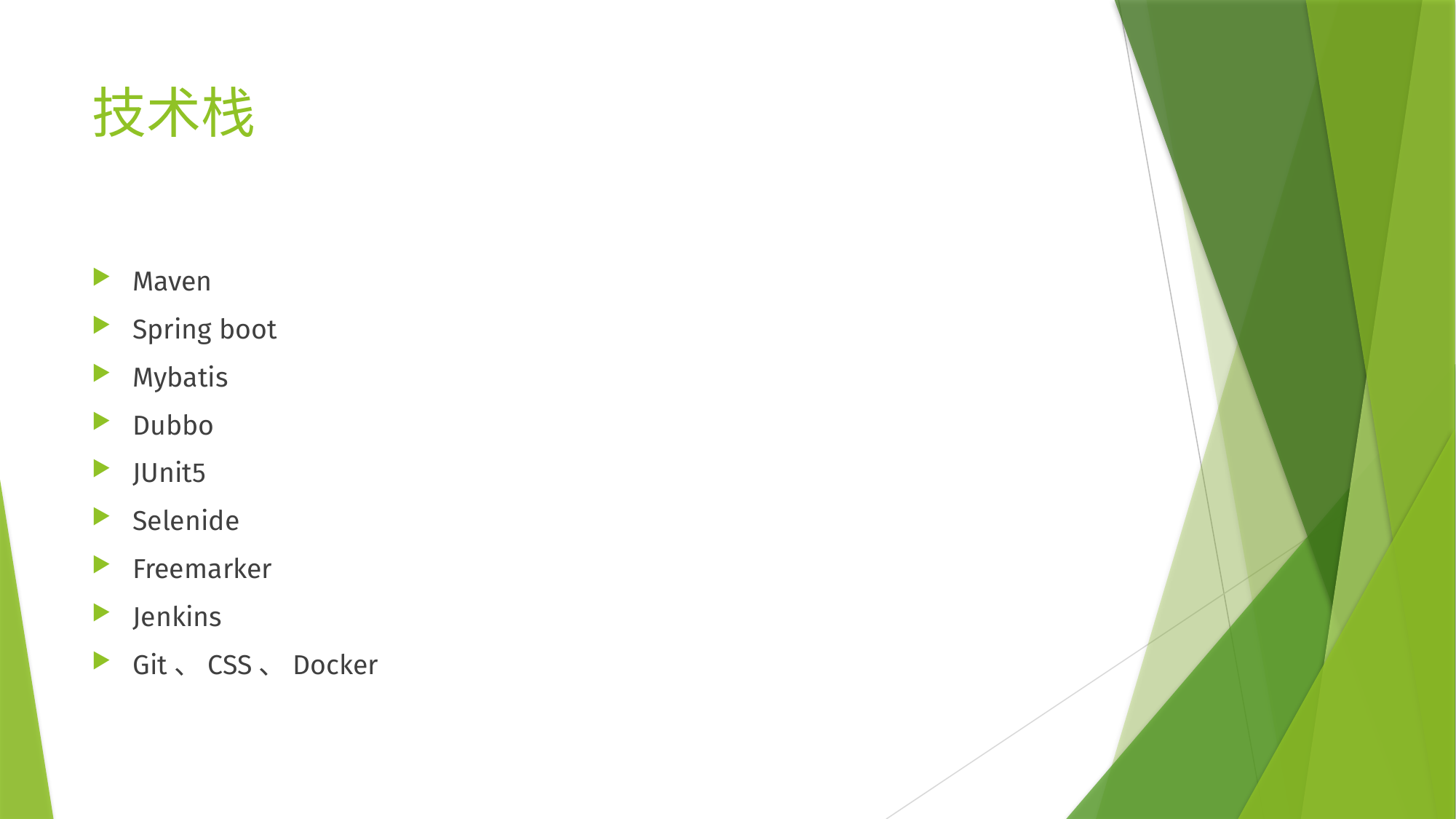

# 技术栈
Maven
Spring boot
Mybatis
Dubbo
JUnit5
Selenide
Freemarker
Jenkins
Git、CSS、Docker